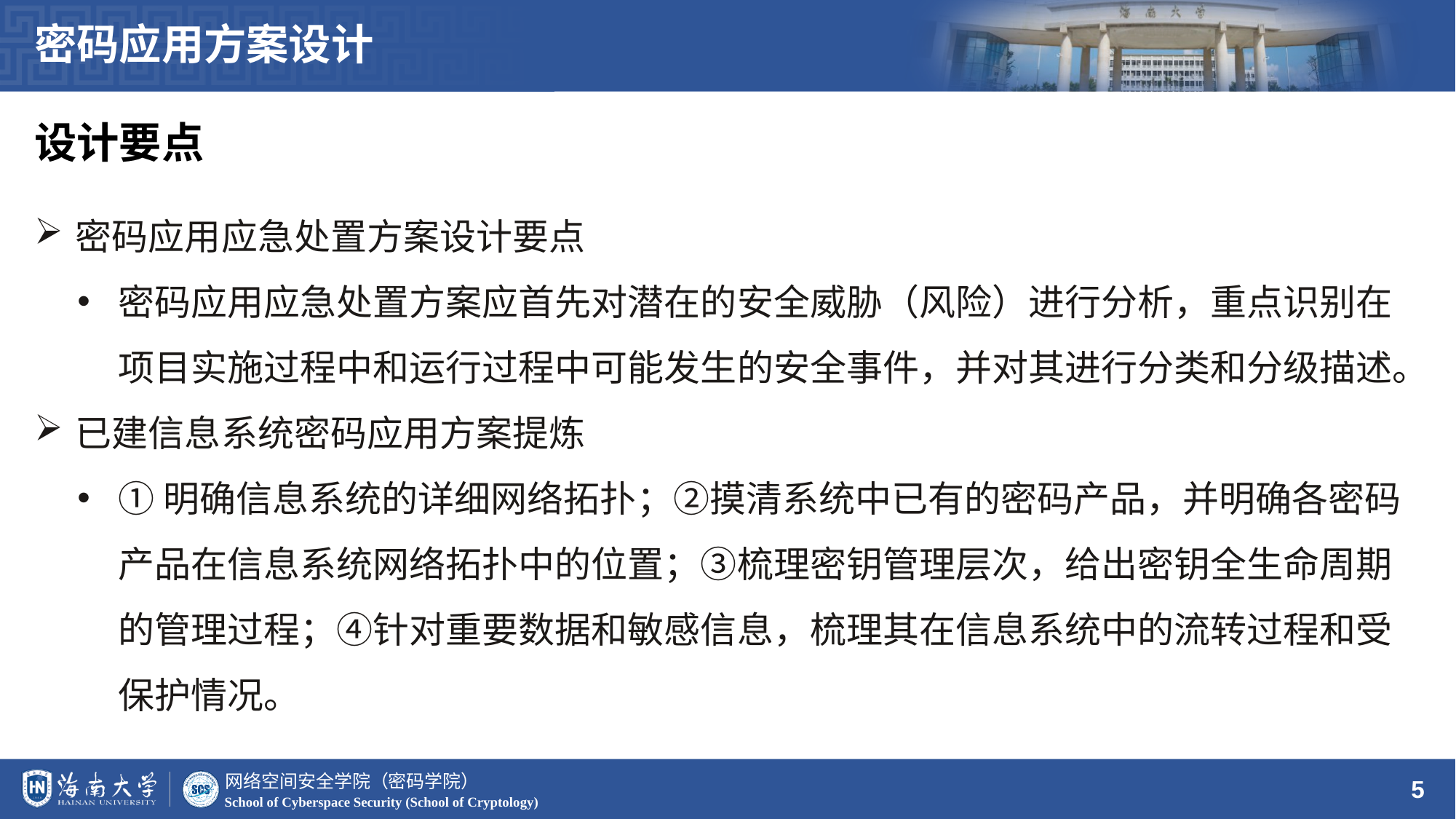

密码应用方案设计
设计要点
密码应用应急处置方案设计要点
密码应用应急处置方案应首先对潜在的安全威胁（风险）进行分析，重点识别在项目实施过程中和运行过程中可能发生的安全事件，并对其进行分类和分级描述。
已建信息系统密码应用方案提炼
①明确信息系统的详细网络拓扑；②摸清系统中已有的密码产品，并明确各密码产品在信息系统网络拓扑中的位置；③梳理密钥管理层次，给出密钥全生命周期的管理过程；④针对重要数据和敏感信息，梳理其在信息系统中的流转过程和受保护情况。
5